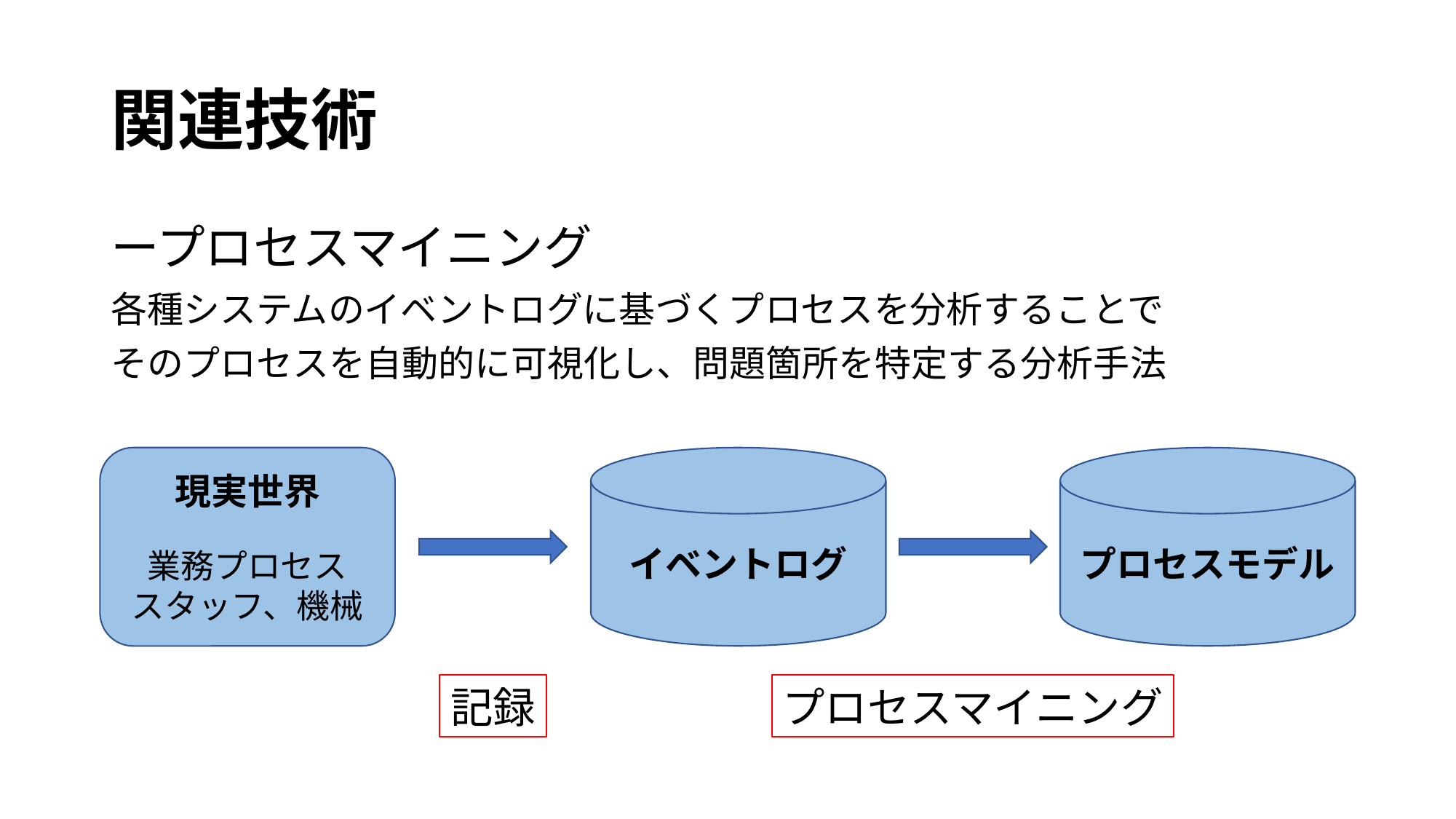

# 関連技術
ープロセスマイニング
各種システムのイベントログに基づくプロセスを分析することで
そのプロセスを自動的に可視化し、問題箇所を特定する分析手法

現実世界

業務プロセス
スタッフ、機械
イベントログ
プロセスモデル

記録
プロセスマイニング